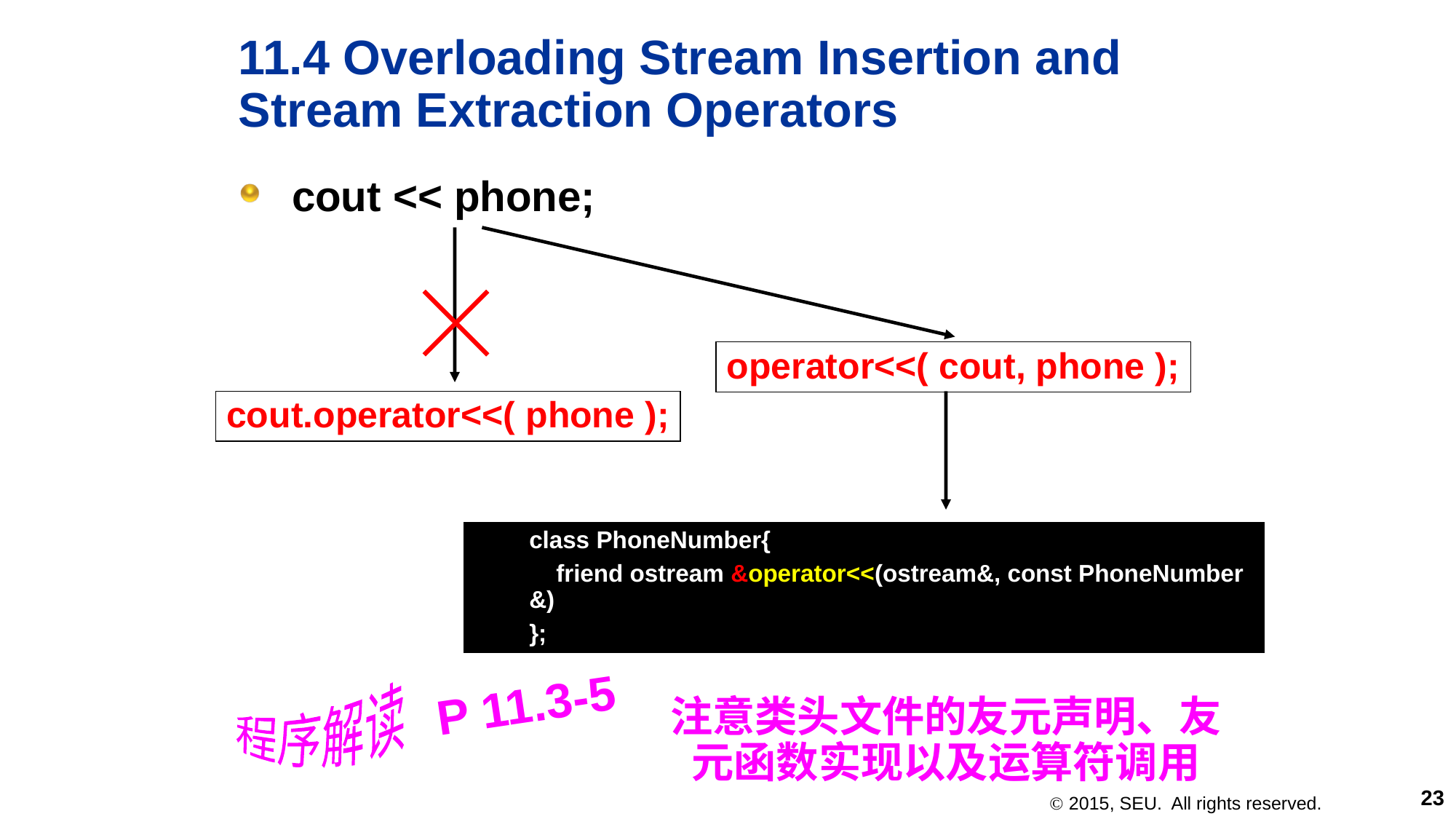

# 11.4 Overloading Stream Insertion and Stream Extraction Operators
cout << phone;

cout.operator<<( phone );

operator<<( cout, phone );

class PhoneNumber{
    friend ostream &operator<<(ostream&, const PhoneNumber &)
};
P 11.3-5
程序解读
注意类头文件的友元声明、友元函数实现以及运算符调用